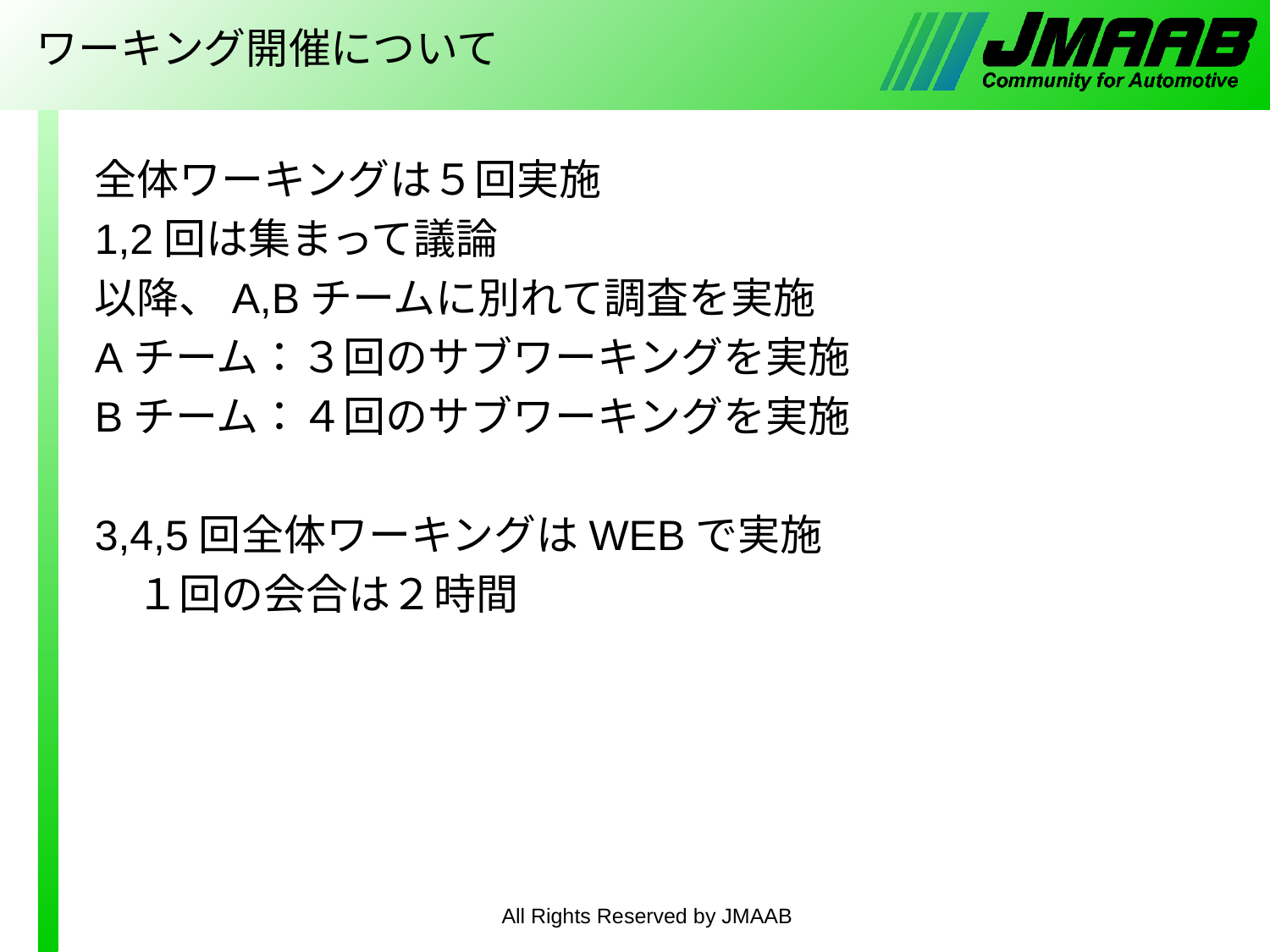

# ワーキング開催について
全体ワーキングは５回実施
1,2回は集まって議論
以降、A,Bチームに別れて調査を実施
Aチーム：３回のサブワーキングを実施
Bチーム：４回のサブワーキングを実施

3,4,5回全体ワーキングはWEBで実施
　１回の会合は２時間